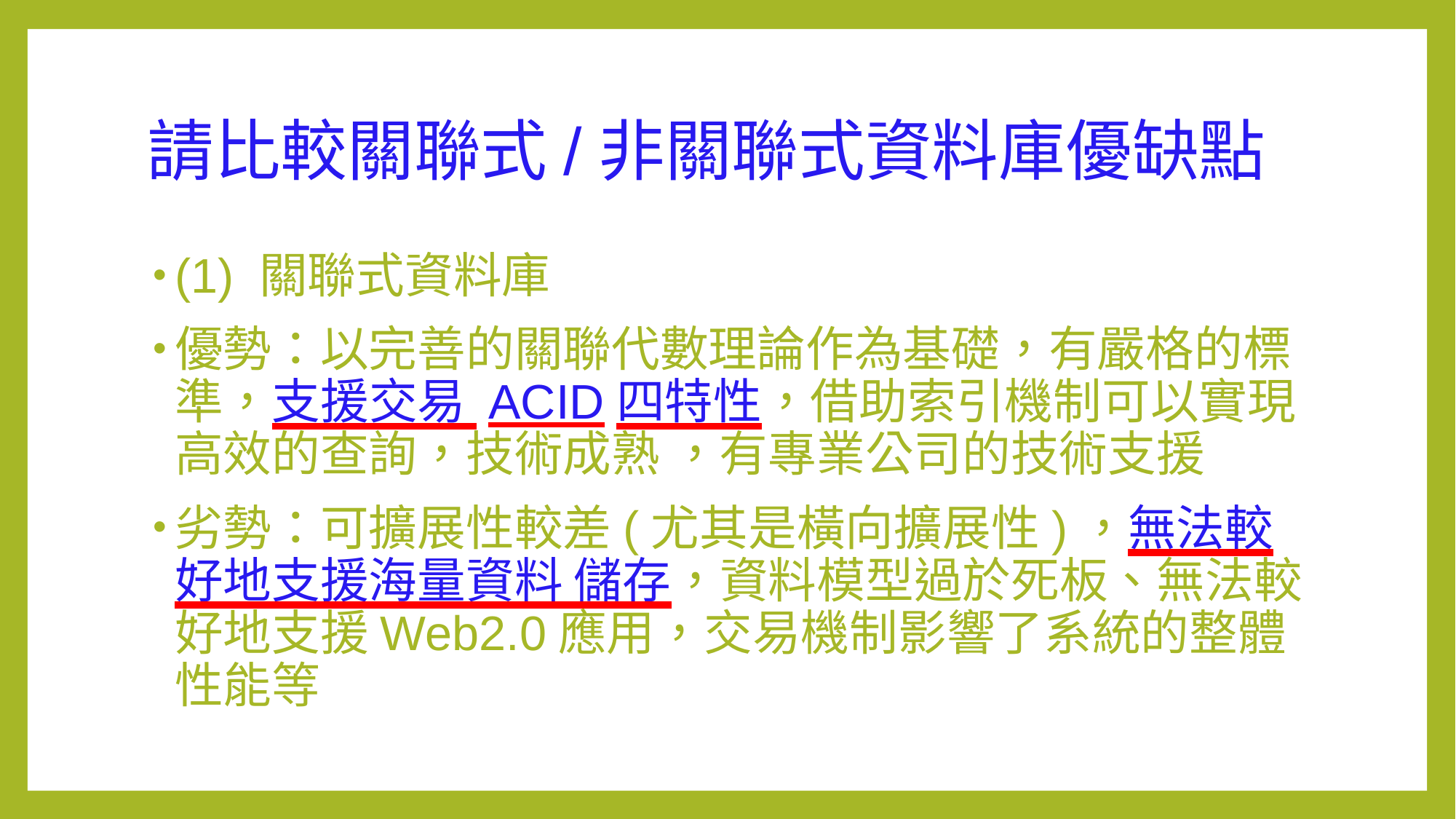

# 請比較關聯式/非關聯式資料庫優缺點
(1) 關聯式資料庫
優勢：以完善的關聯代數理論作為基礎，有嚴格的標準，支援交易 ACID四特性，借助索引機制可以實現高效的查詢，技術成熟 ，有專業公司的技術支援
劣勢：可擴展性較差(尤其是橫向擴展性)，無法較好地支援海量資料 儲存，資料模型過於死板、無法較好地支援Web2.0應用，交易機制影響了系統的整體性能等